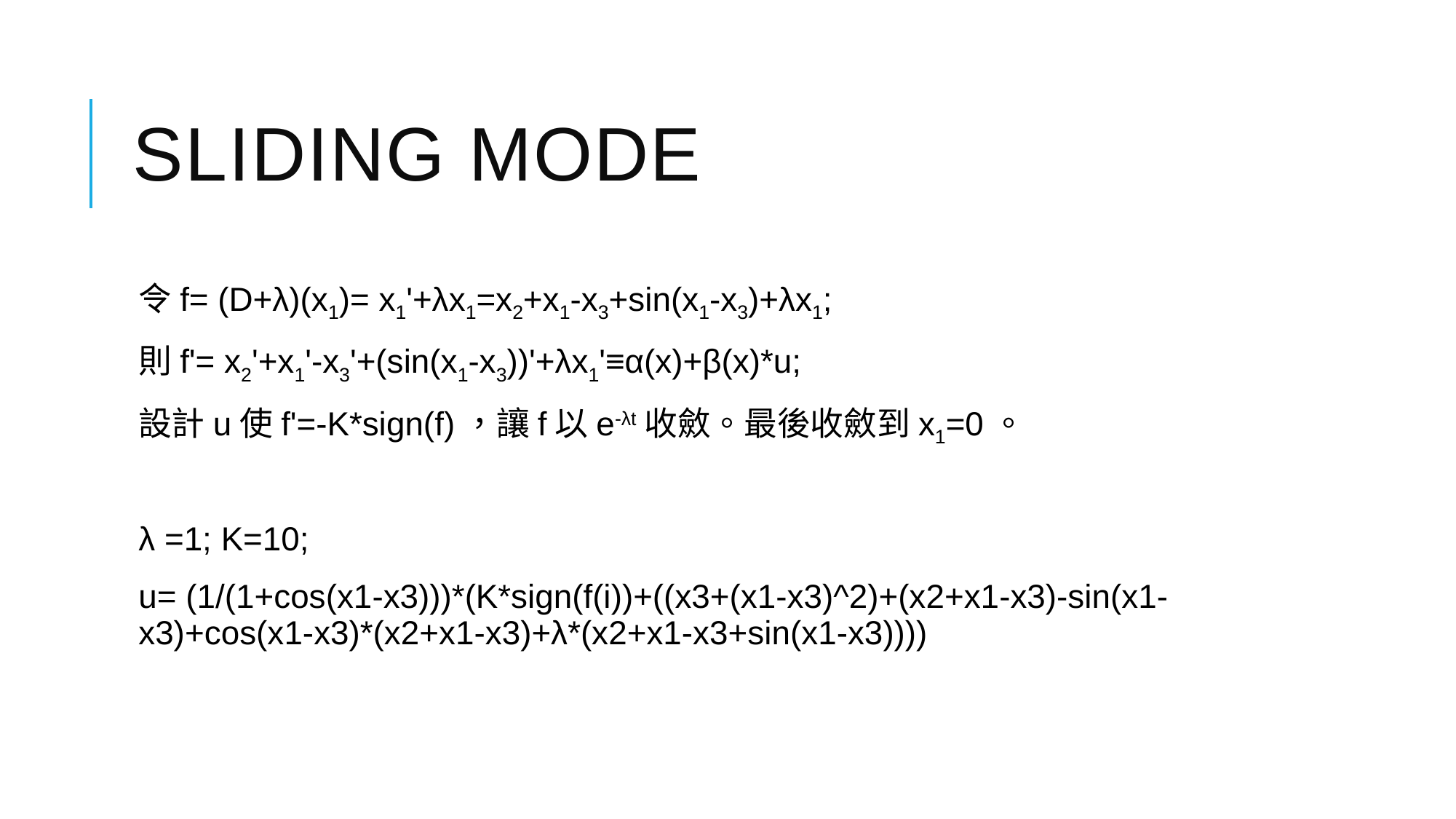

# sliding mode
令f= (D+λ)(x1)= x1'+λx1=x2+x1-x3+sin(x1-x3)+λx1;
則f'= x2'+x1'-x3'+(sin(x1-x3))'+λx1'≡α(x)+β(x)*u;
設計u使f'=-K*sign(f)，讓f以e-λt收斂。最後收斂到x1=0。

λ =1; K=10;
u= (1/(1+cos(x1-x3)))*(K*sign(f(i))+((x3+(x1-x3)^2)+(x2+x1-x3)-sin(x1-x3)+cos(x1-x3)*(x2+x1-x3)+λ*(x2+x1-x3+sin(x1-x3))))